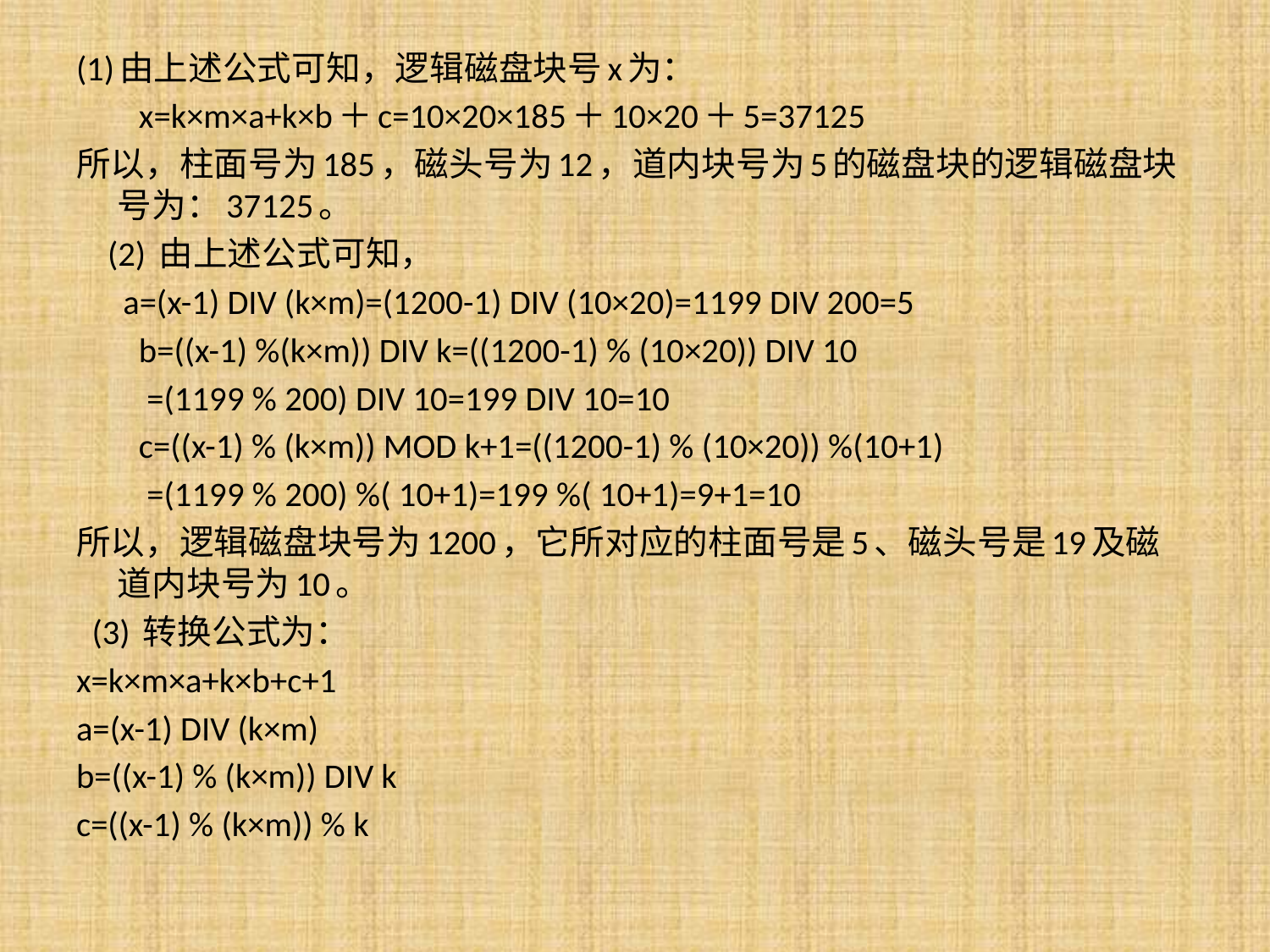

(1)由上述公式可知，逻辑磁盘块号x为：
        x=k×m×a+k×b＋c=10×20×185＋10×20＋5=37125
所以，柱面号为185，磁头号为12，道内块号为5的磁盘块的逻辑磁盘块号为：37125。
    (2) 由上述公式可知，
      a=(x-1) DIV (k×m)=(1200-1) DIV (10×20)=1199 DIV 200=5
        b=((x-1) %(k×m)) DIV k=((1200-1) % (10×20)) DIV 10
         =(1199 % 200) DIV 10=199 DIV 10=10
        c=((x-1) % (k×m)) MOD k+1=((1200-1) % (10×20)) %(10+1)
         =(1199 % 200) %( 10+1)=199 %( 10+1)=9+1=10
所以，逻辑磁盘块号为1200，它所对应的柱面号是5、磁头号是19及磁道内块号为10。
  (3) 转换公式为：
x=k×m×a+k×b+c+1
a=(x-1) DIV (k×m)
b=((x-1) % (k×m)) DIV k
c=((x-1) % (k×m)) % k